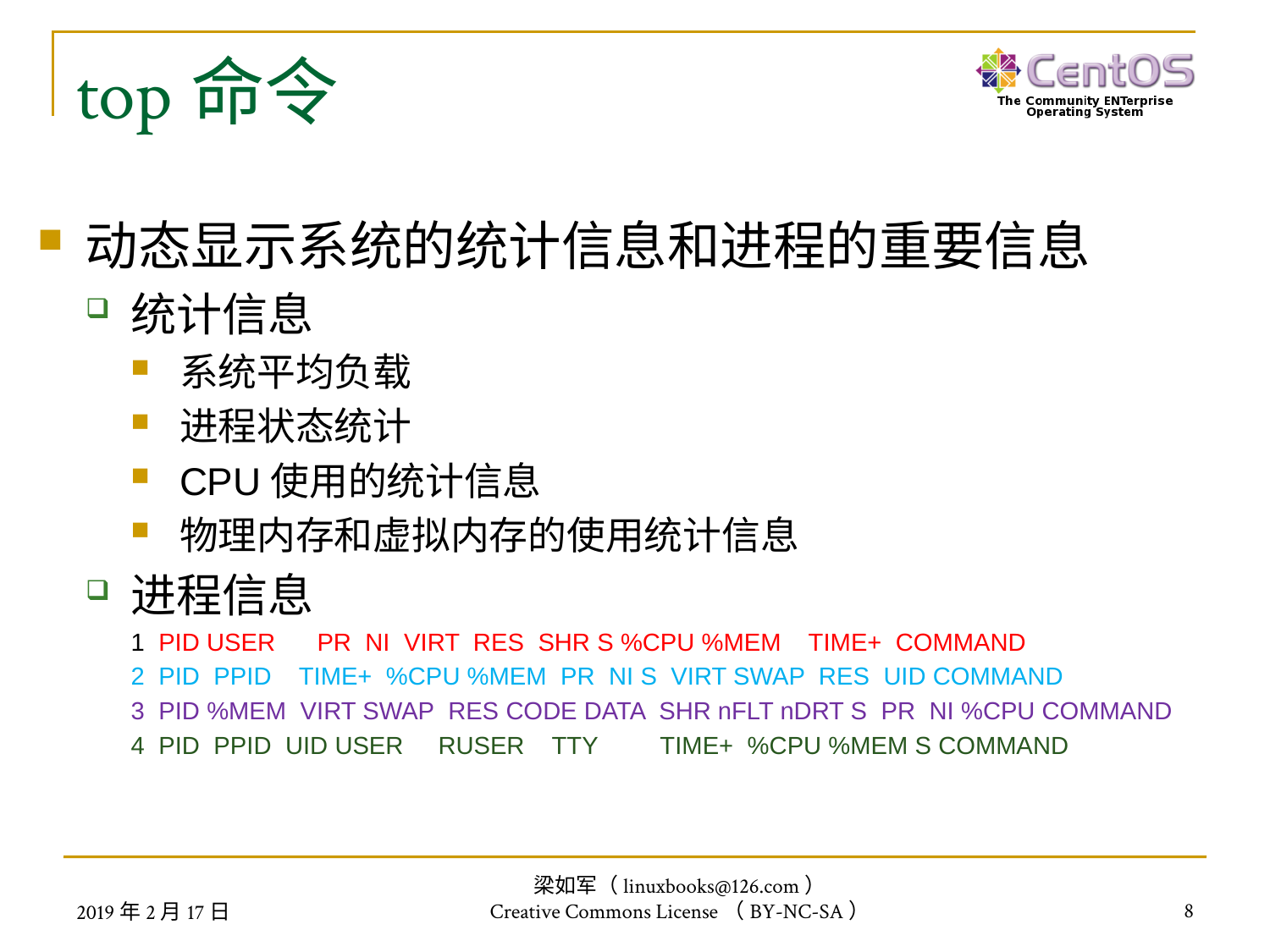

# top命令
动态显示系统的统计信息和进程的重要信息
统计信息
系统平均负载
进程状态统计
CPU使用的统计信息
物理内存和虚拟内存的使用统计信息
进程信息
1  PID USER      PR  NI  VIRT  RES  SHR S %CPU %MEM    TIME+  COMMAND
2  PID  PPID    TIME+  %CPU %MEM  PR  NI S  VIRT SWAP  RES  UID COMMAND
3  PID %MEM  VIRT SWAP  RES CODE DATA  SHR nFLT nDRT S  PR  NI %CPU COMMAND
4  PID  PPID  UID USER     RUSER    TTY         TIME+  %CPU %MEM S COMMAND
梁如军（linuxbooks@126.com）
Creative Commons License（BY-NC-SA）
2019年2月17日
8